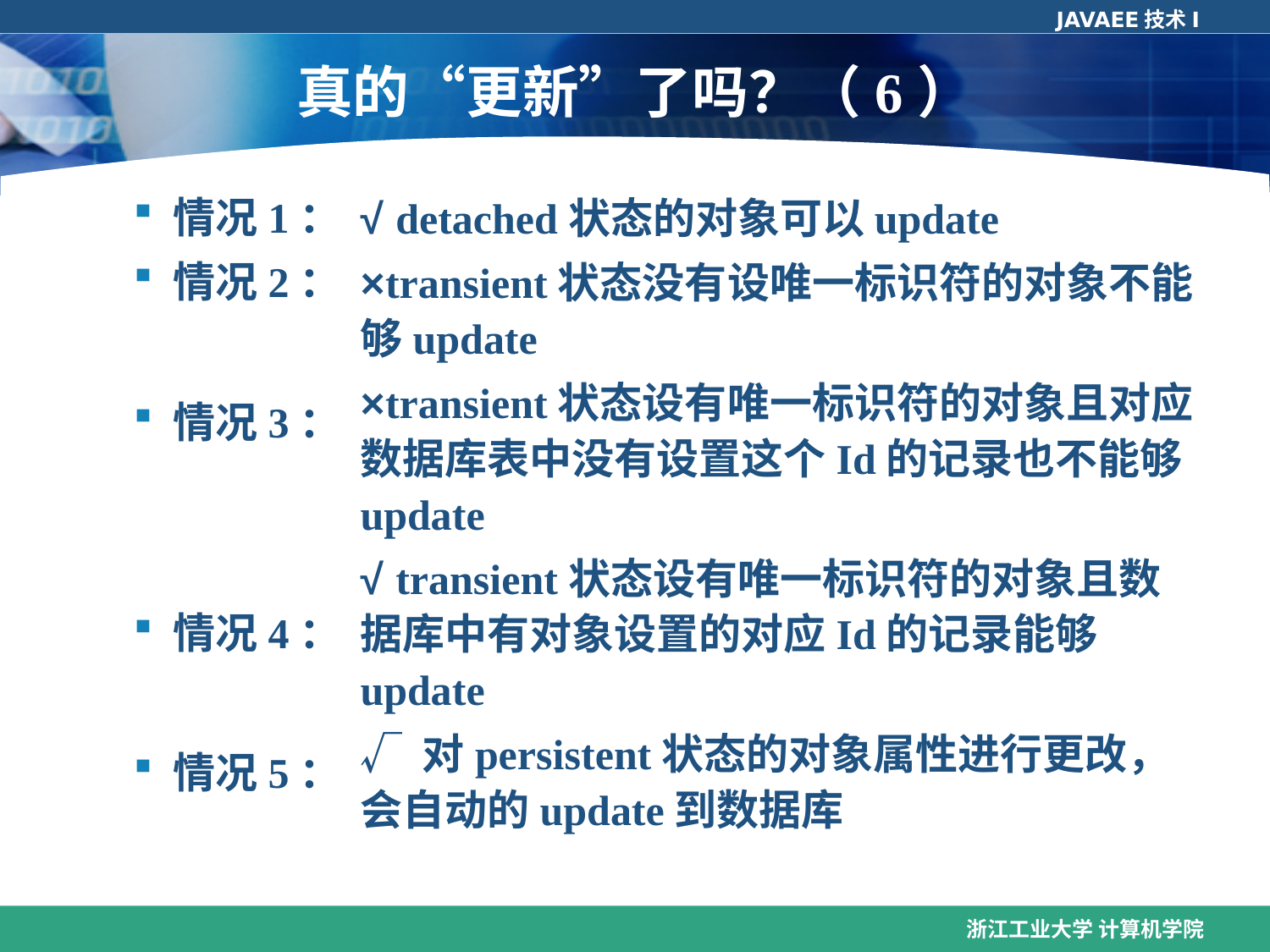

# 真的“更新”了吗？（6）
情况1：
情况2：

情况3：

情况4：

情况5：
√ detached状态的对象可以update
×transient状态没有设唯一标识符的对象不能够update
×transient状态设有唯一标识符的对象且对应数据库表中没有设置这个Id的记录也不能够update
√ transient状态设有唯一标识符的对象且数据库中有对象设置的对应Id的记录能够update
√ 对persistent状态的对象属性进行更改，会自动的update到数据库